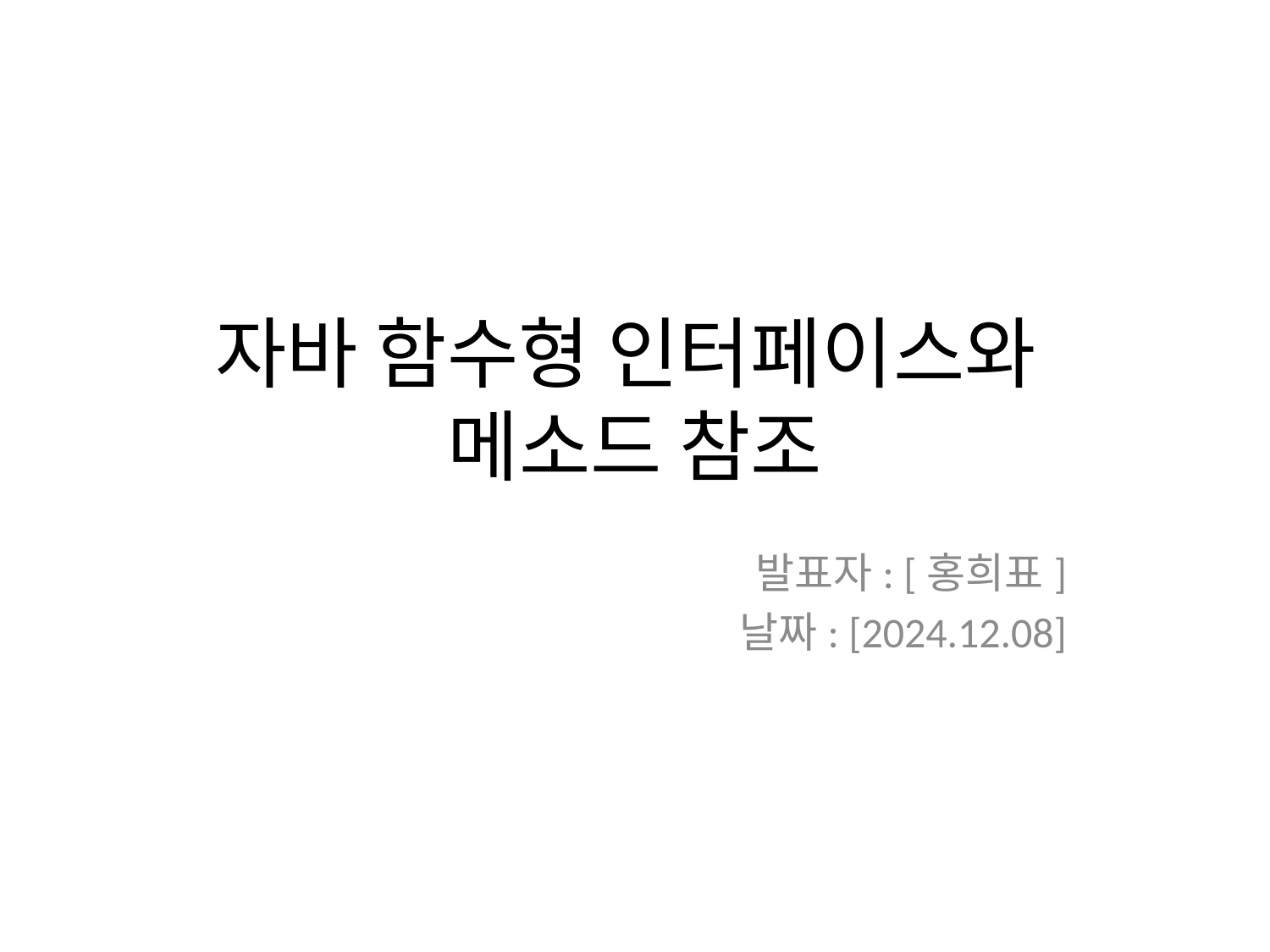

# 자바 함수형 인터페이스와 메소드 참조
발표자: [홍희표]
날짜: [2024.12.08]